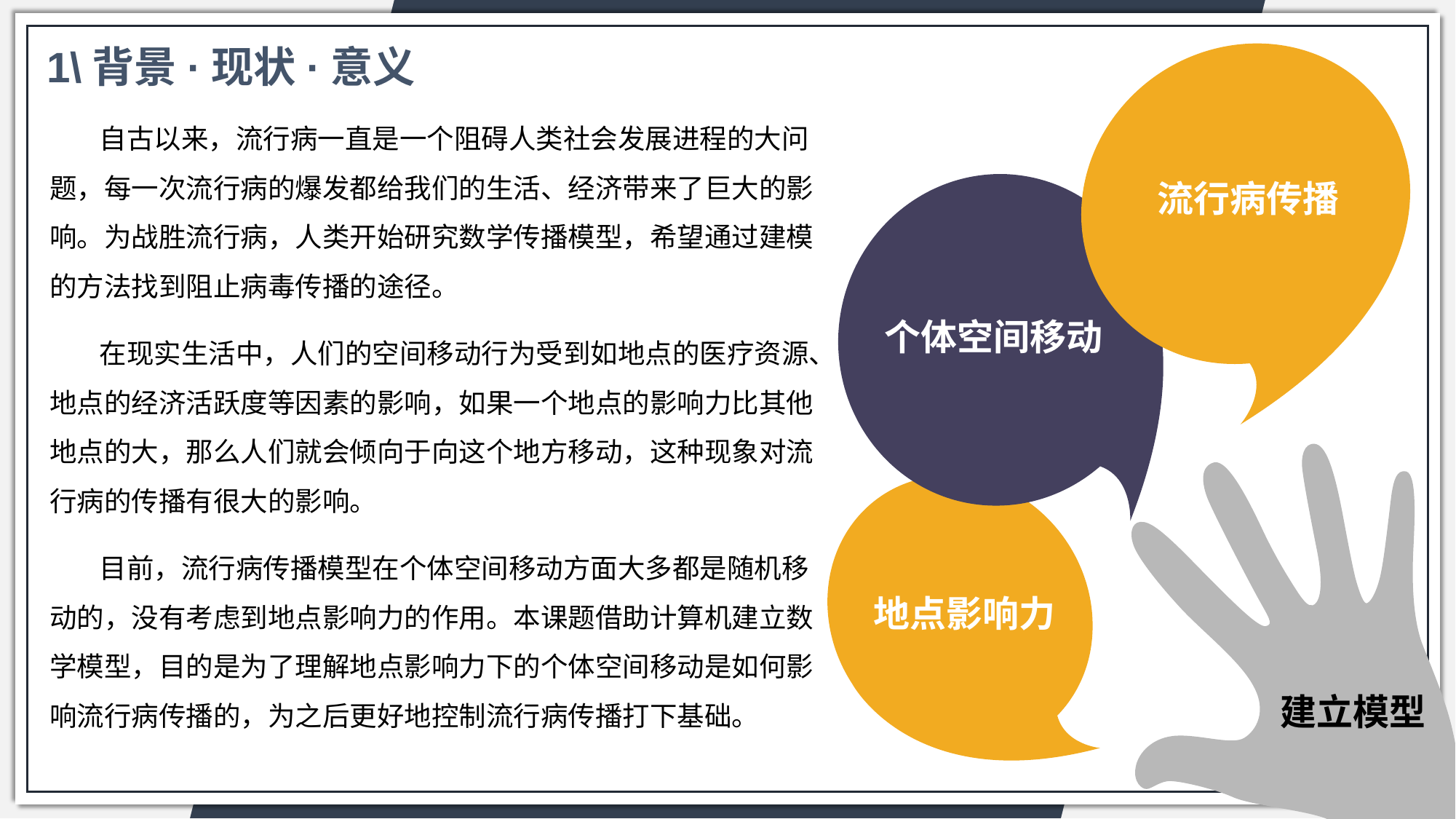

1\背景·现状·意义
       自古以来，流行病一直是一个阻碍人类社会发展进程的大问题，每一次流行病的爆发都给我们的生活、经济带来了巨大的影响。为战胜流行病，人类开始研究数学传播模型，希望通过建模的方法找到阻止病毒传播的途径。
       在现实生活中，人们的空间移动行为受到如地点的医疗资源、地点的经济活跃度等因素的影响，如果一个地点的影响力比其他地点的大，那么人们就会倾向于向这个地方移动，这种现象对流行病的传播有很大的影响。
       目前，流行病传播模型在个体空间移动方面大多都是随机移动的，没有考虑到地点影响力的作用。本课题借助计算机建立数学模型，目的是为了理解地点影响力下的个体空间移动是如何影响流行病传播的，为之后更好地控制流行病传播打下基础。
流行病传播
个体空间移动
地点影响力
建立模型